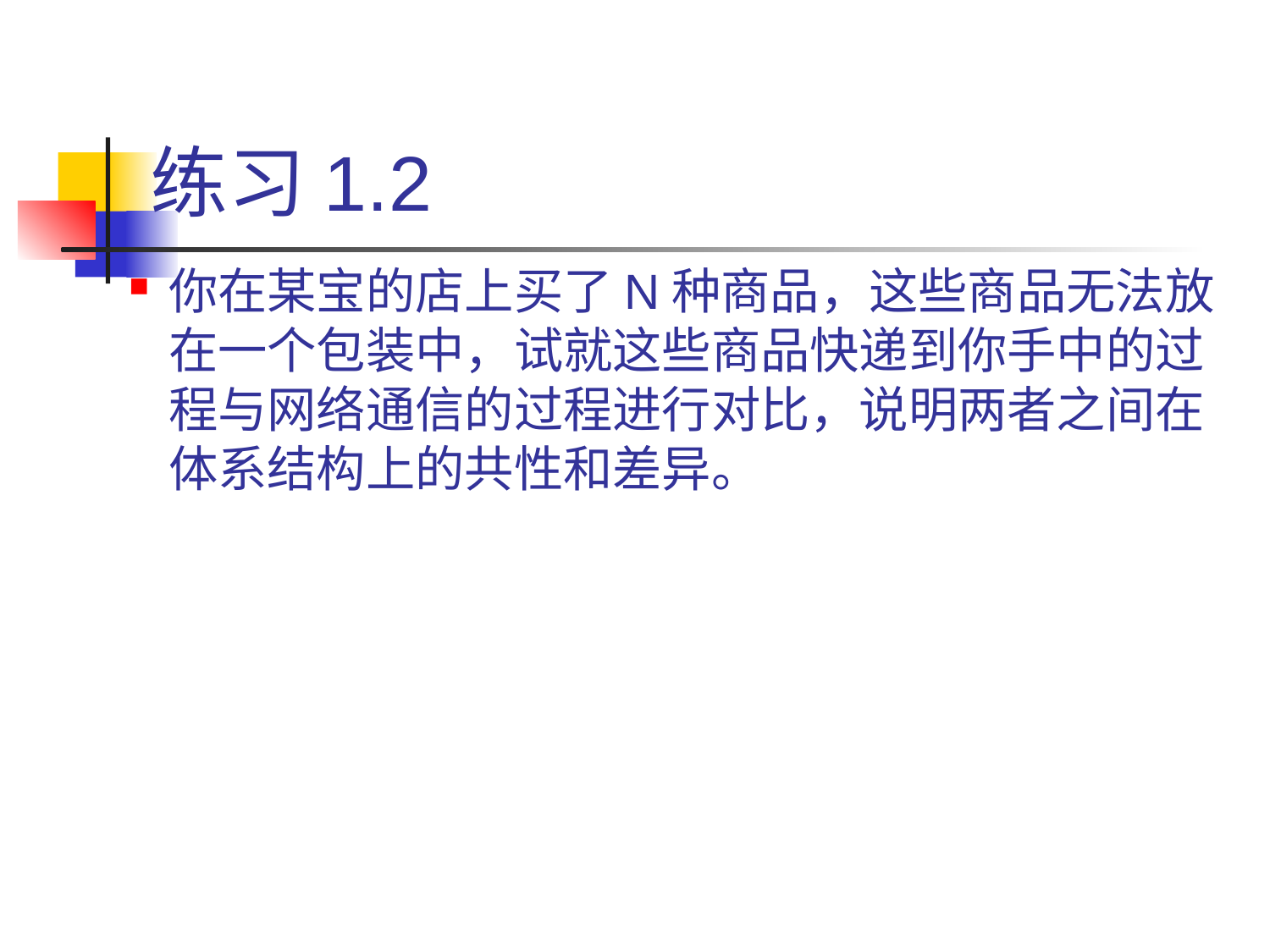

# 练习1.2

你在某宝的店上买了N种商品，这些商品无法放在一个包装中，试就这些商品快递到你手中的过程与网络通信的过程进行对比，说明两者之间在体系结构上的共性和差异。